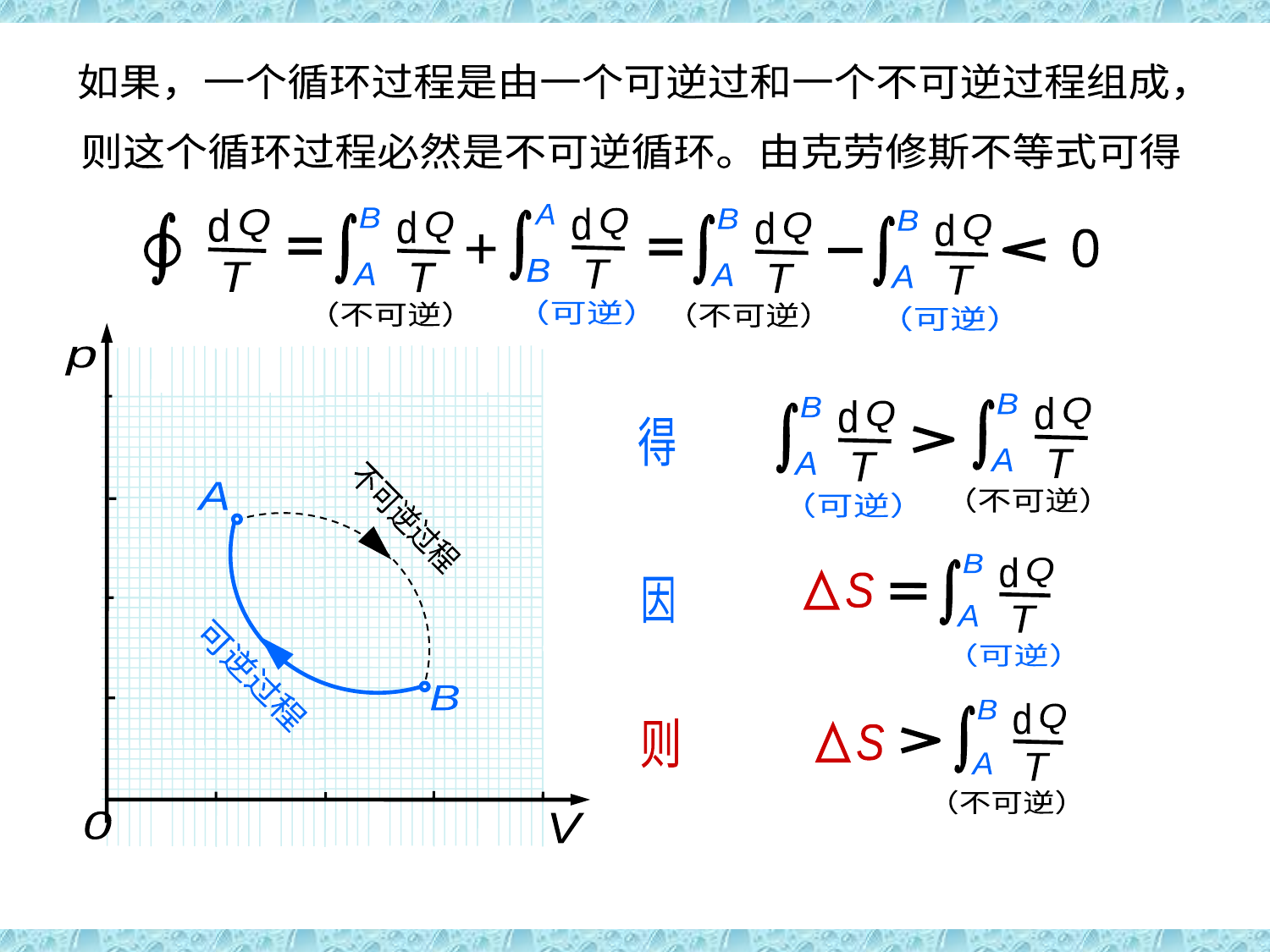

克氏不等式
如果，一个循环过程是由一个可逆过和一个不可逆过程组成，
则这个循环过程必然是不可逆循环。由克劳修斯不等式可得
A
d
Q

T

B
（可逆）
B
d
Q

T

A
（不可逆）
B
d
Q

T

A
（不可逆）
d
Q

T
B
d
Q

T

A
（可逆）
0
+

p

A

不可逆过程

可逆过程

B

0
V
B
d
Q

T

A
（不可逆）
B
d
Q

T

A
（可逆）

得
B
d
Q

T

A
（可逆）
S

因
B
d
Q

T

A
（不可逆）
S

则